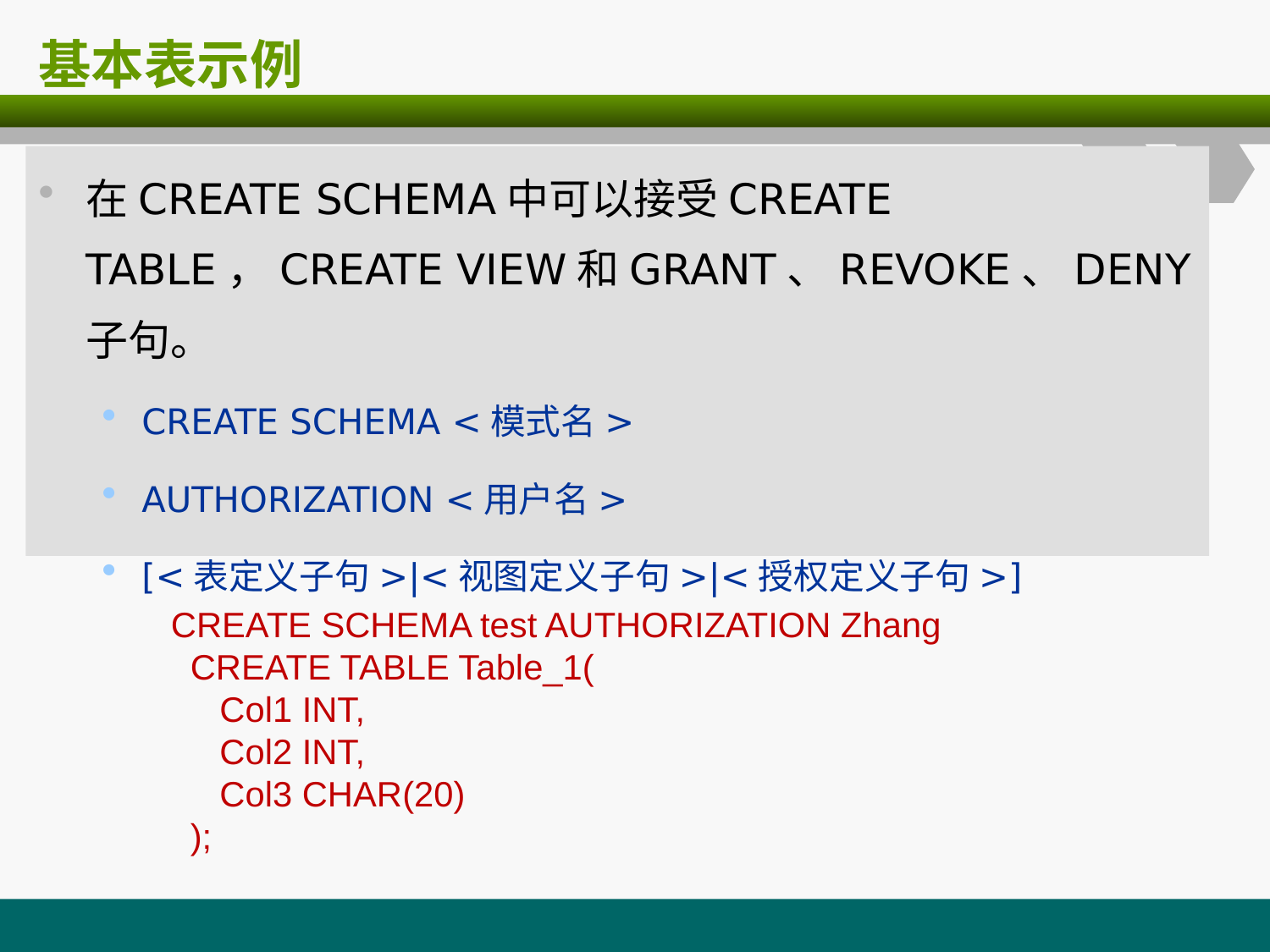

# 基本表示例
在CREATE SCHEMA中可以接受CREATE TABLE，CREATE VIEW和GRANT、REVOKE、DENY子句。
CREATE SCHEMA <模式名>
AUTHORIZATION <用户名>
[<表定义子句>|<视图定义子句>|<授权定义子句>]
CREATE SCHEMA test AUTHORIZATION Zhang
  CREATE TABLE Table_1(
     Col1 INT,
     Col2 INT,
     Col3 CHAR(20)
  );